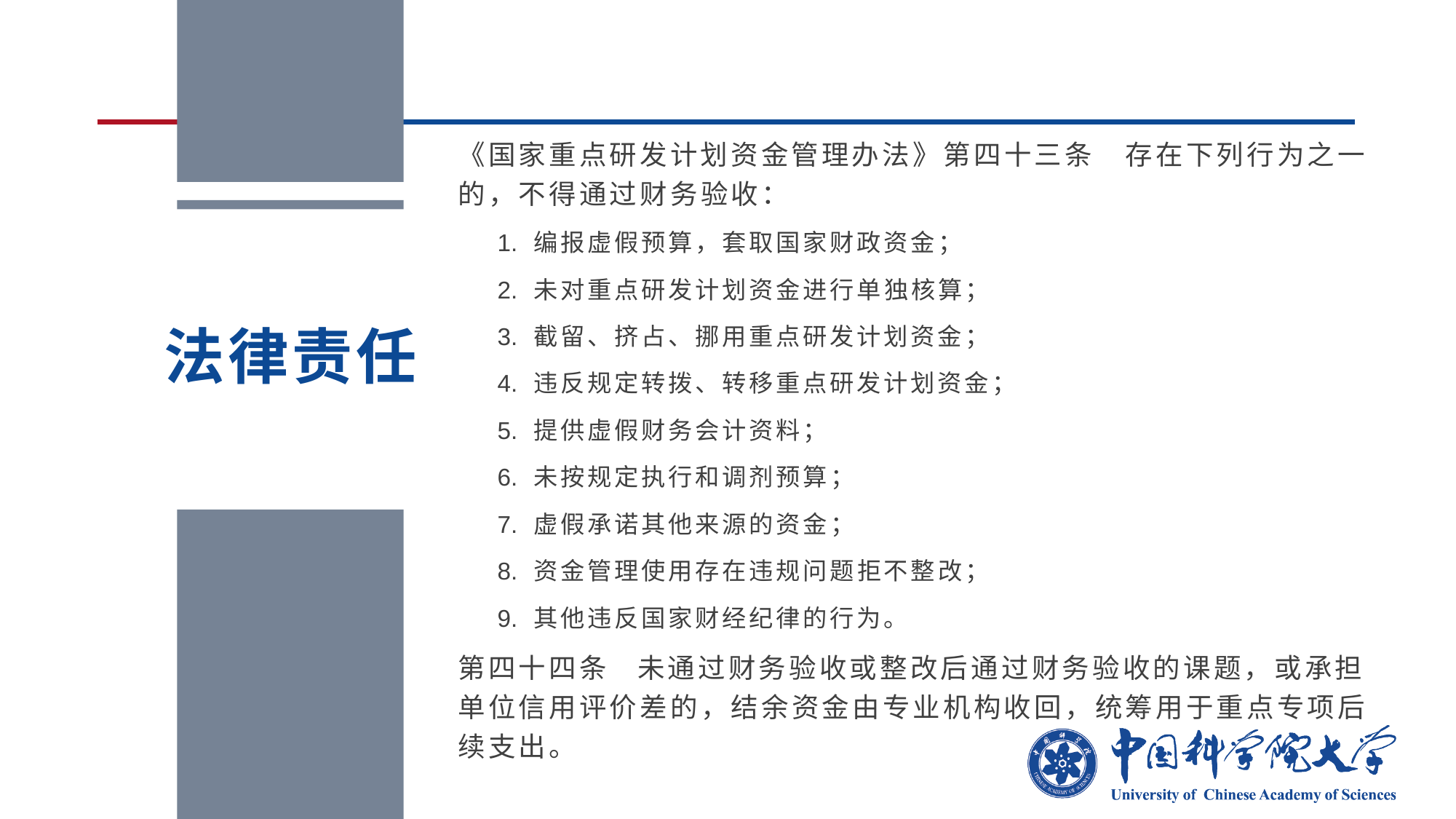

《国家重点研发计划资金管理办法》第四十三条　存在下列行为之一的，不得通过财务验收：
编报虚假预算，套取国家财政资金；
未对重点研发计划资金进行单独核算；
截留、挤占、挪用重点研发计划资金；
违反规定转拨、转移重点研发计划资金；
提供虚假财务会计资料；
未按规定执行和调剂预算；
虚假承诺其他来源的资金；
资金管理使用存在违规问题拒不整改；
其他违反国家财经纪律的行为。
第四十四条   未通过财务验收或整改后通过财务验收的课题，或承担单位信用评价差的，结余资金由专业机构收回，统筹用于重点专项后续支出。

法律责任